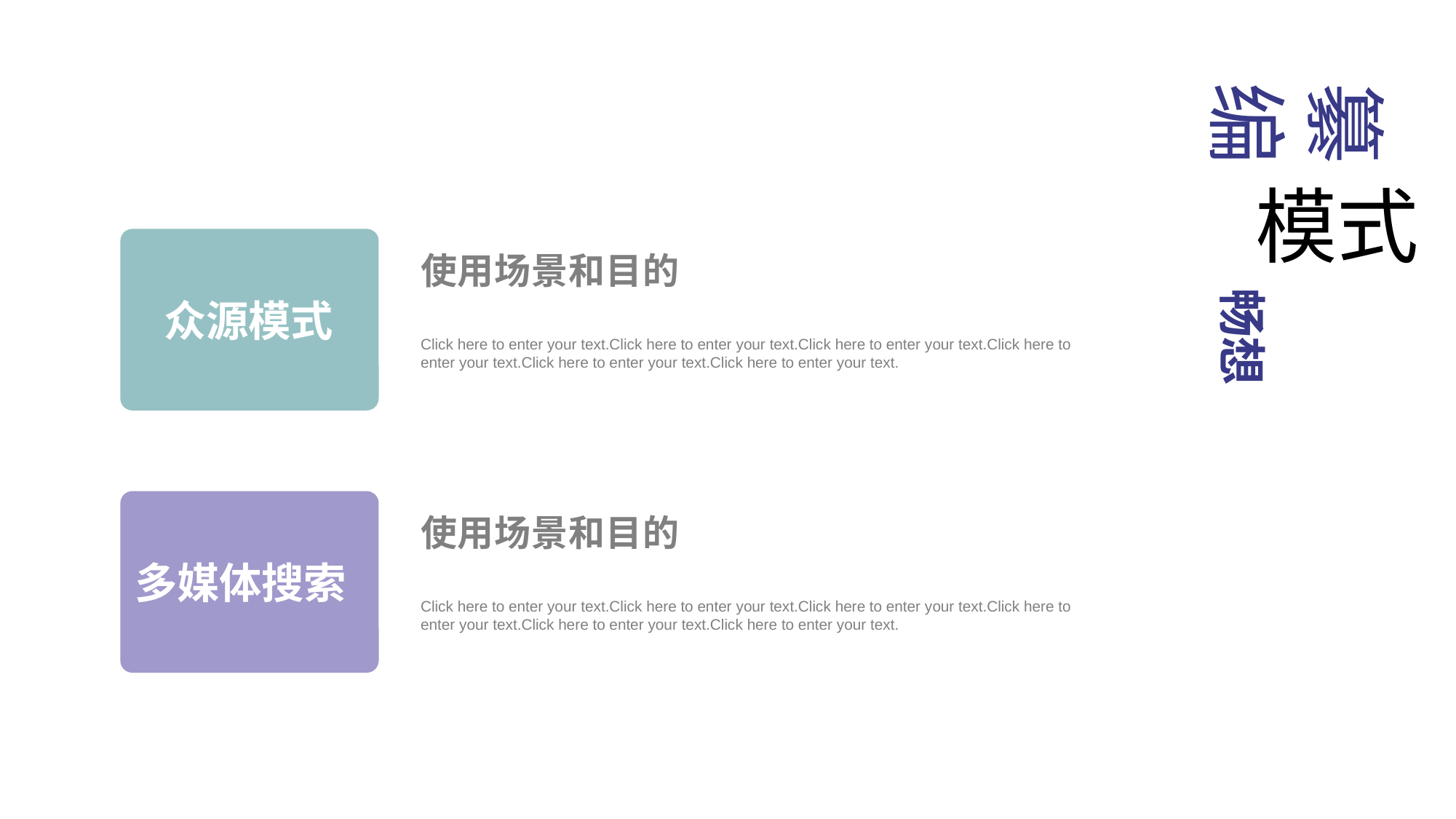

纂编
模式
  众源模式
使用场景和目的
畅想
Click here to enter your text.Click here to enter your text.Click here to enter your text.Click here to enter your text.Click here to enter your text.Click here to enter your text.
多媒体搜索
使用场景和目的
Click here to enter your text.Click here to enter your text.Click here to enter your text.Click here to enter your text.Click here to enter your text.Click here to enter your text.